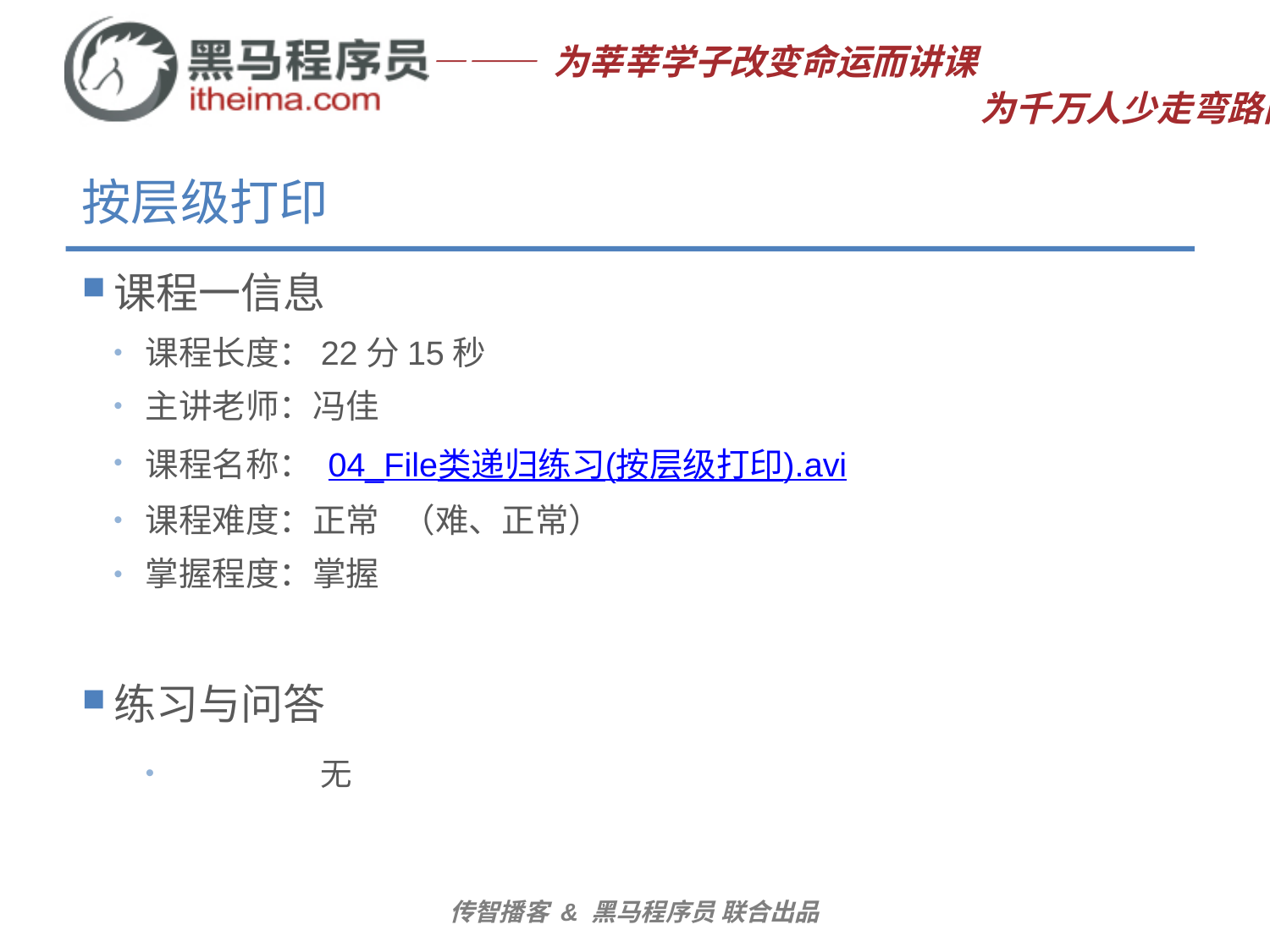

# 按层级打印
课程一信息
课程长度：22分15秒
主讲老师：冯佳
课程名称： 04_File类递归练习(按层级打印).avi
课程难度：正常   （难、正常）
掌握程度：掌握

练习与问答
	无